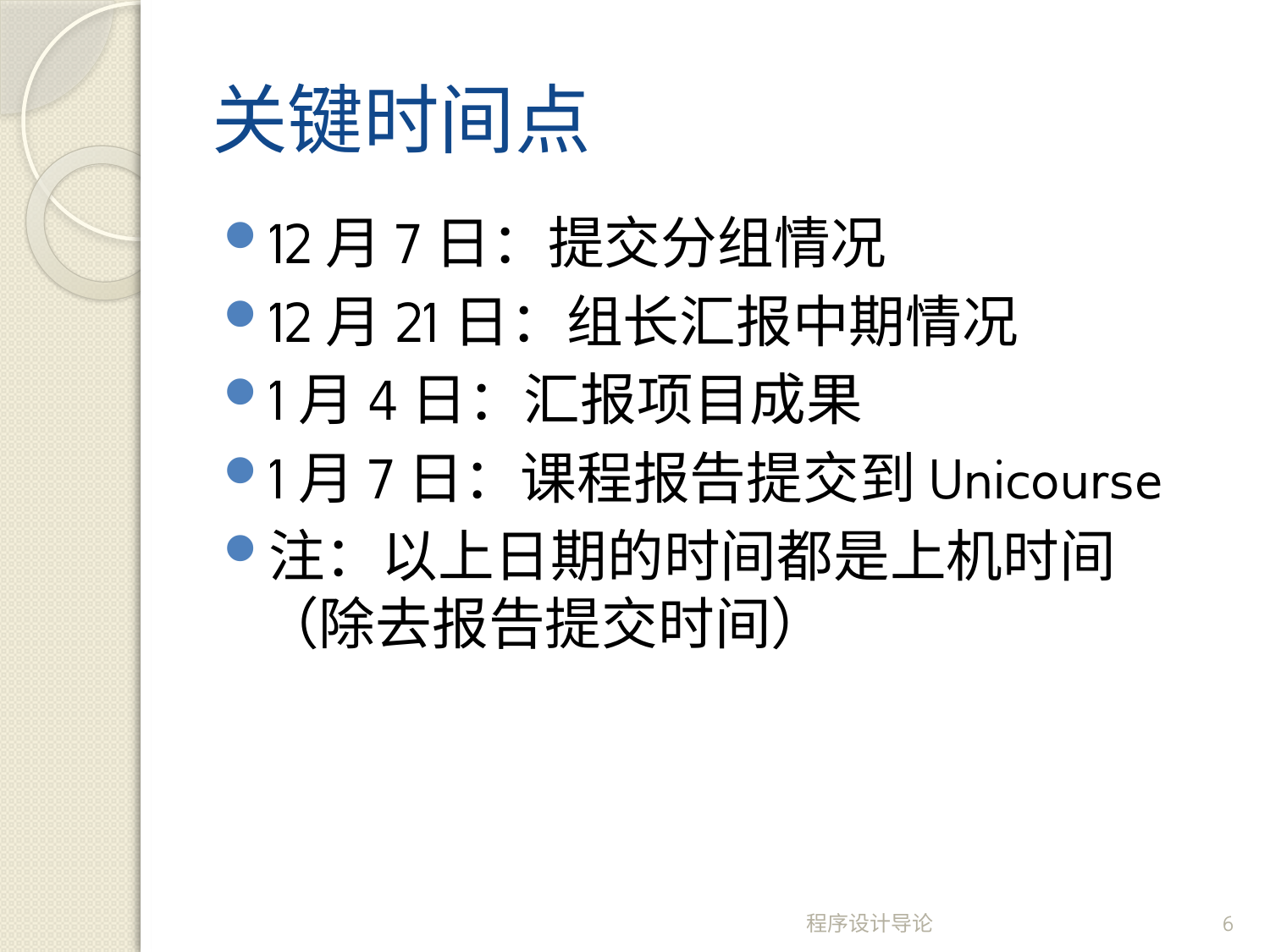

# 关键时间点
12月7日：提交分组情况
12月21日：组长汇报中期情况
1月4日：汇报项目成果
1月7日：课程报告提交到Unicourse
注：以上日期的时间都是上机时间（除去报告提交时间）
程序设计导论
6